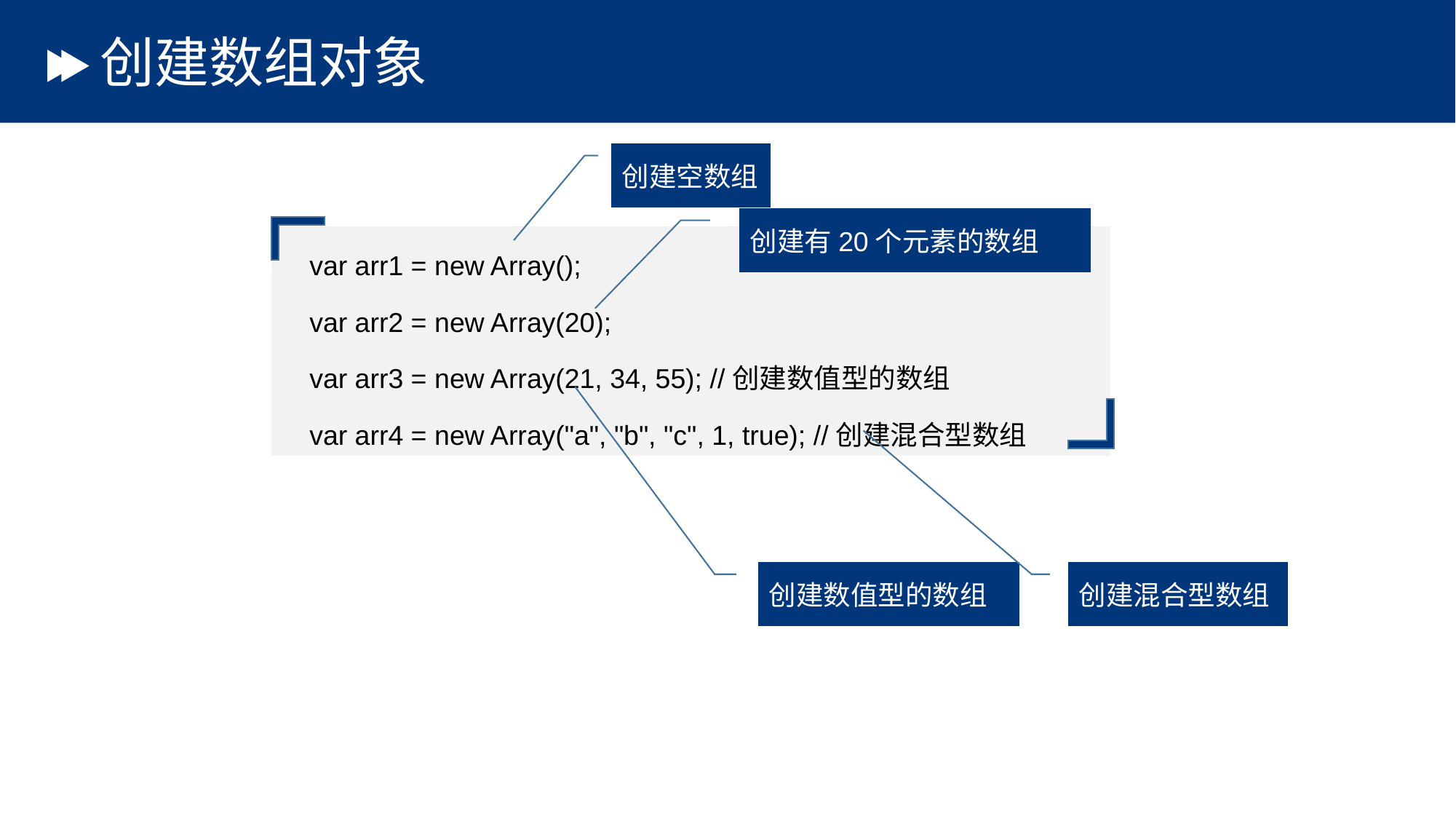

# 创建数组对象

创建空数组
创建有20个元素的数组

var arr1 = new Array();
var arr2 = new Array(20);
var arr3 = new Array(21, 34, 55); //创建数值型的数组
var arr4 = new Array("a", "b", "c", 1, true); //创建混合型数组

创建混合型数组
创建数值型的数组